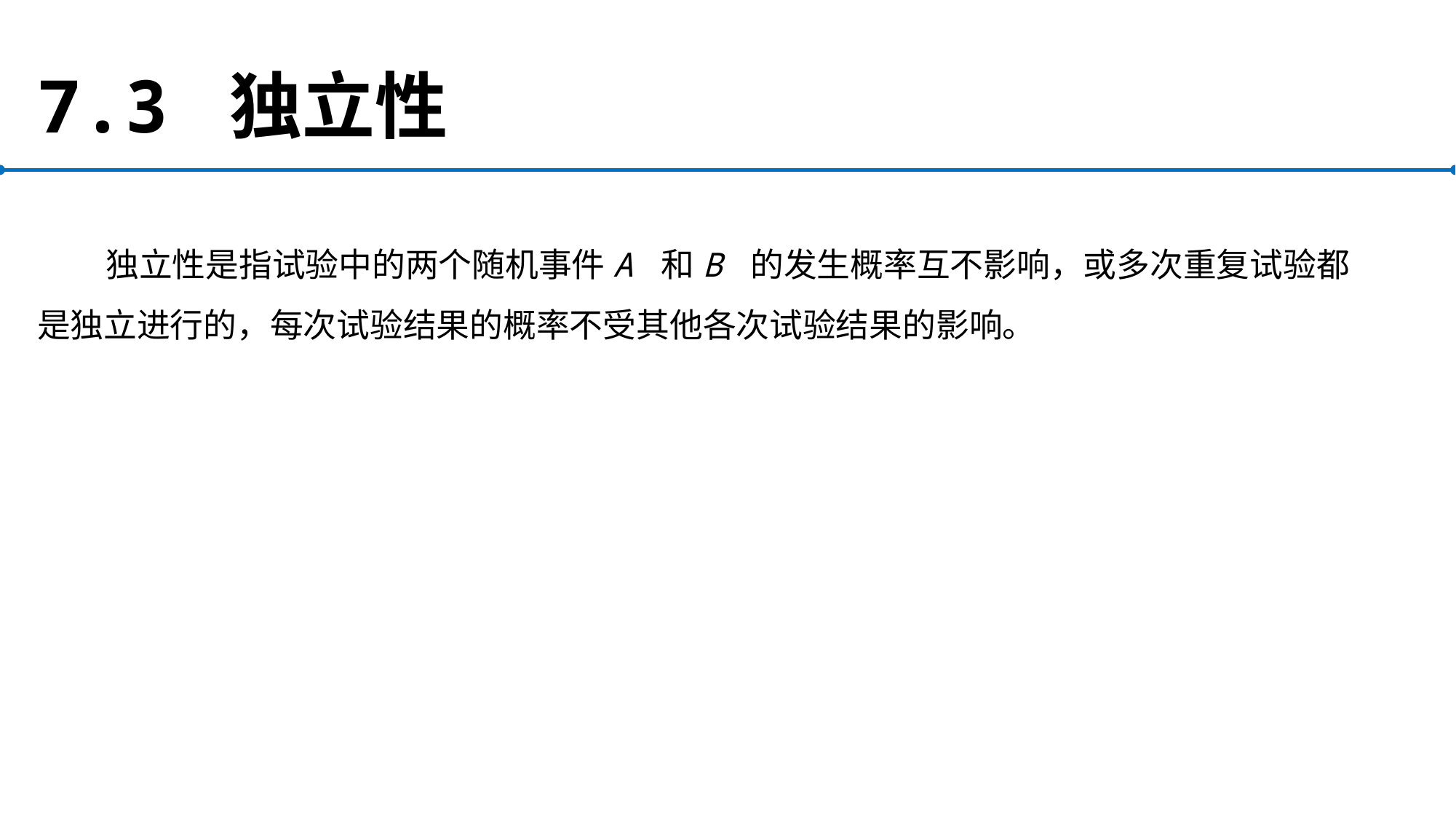

# 7.3 独立性
独立性是指试验中的两个随机事件A 和B 的发生概率互不影响，或多次重复试验都是独立进行的，每次试验结果的概率不受其他各次试验结果的影响。